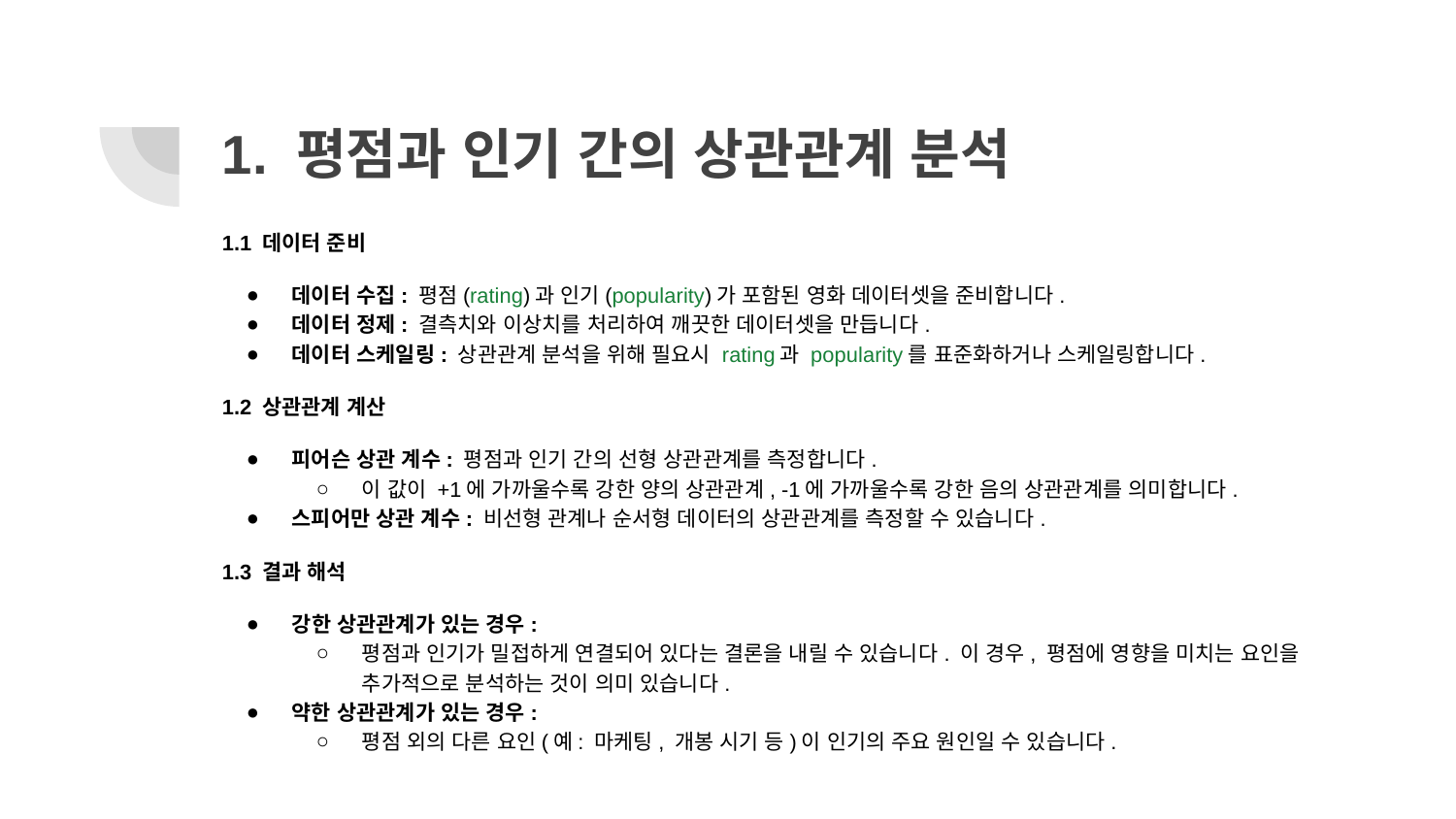

# 1. 평점과 인기 간의 상관관계 분석
1.1 데이터 준비
데이터 수집: 평점(rating)과 인기(popularity)가 포함된 영화 데이터셋을 준비합니다.
데이터 정제: 결측치와 이상치를 처리하여 깨끗한 데이터셋을 만듭니다.
데이터 스케일링: 상관관계 분석을 위해 필요시 rating과 popularity를 표준화하거나 스케일링합니다.
1.2 상관관계 계산
피어슨 상관 계수: 평점과 인기 간의 선형 상관관계를 측정합니다.
이 값이 +1에 가까울수록 강한 양의 상관관계, -1에 가까울수록 강한 음의 상관관계를 의미합니다.
스피어만 상관 계수: 비선형 관계나 순서형 데이터의 상관관계를 측정할 수 있습니다.
1.3 결과 해석
강한 상관관계가 있는 경우:
평점과 인기가 밀접하게 연결되어 있다는 결론을 내릴 수 있습니다. 이 경우, 평점에 영향을 미치는 요인을 추가적으로 분석하는 것이 의미 있습니다.
약한 상관관계가 있는 경우:
평점 외의 다른 요인(예: 마케팅, 개봉 시기 등)이 인기의 주요 원인일 수 있습니다.